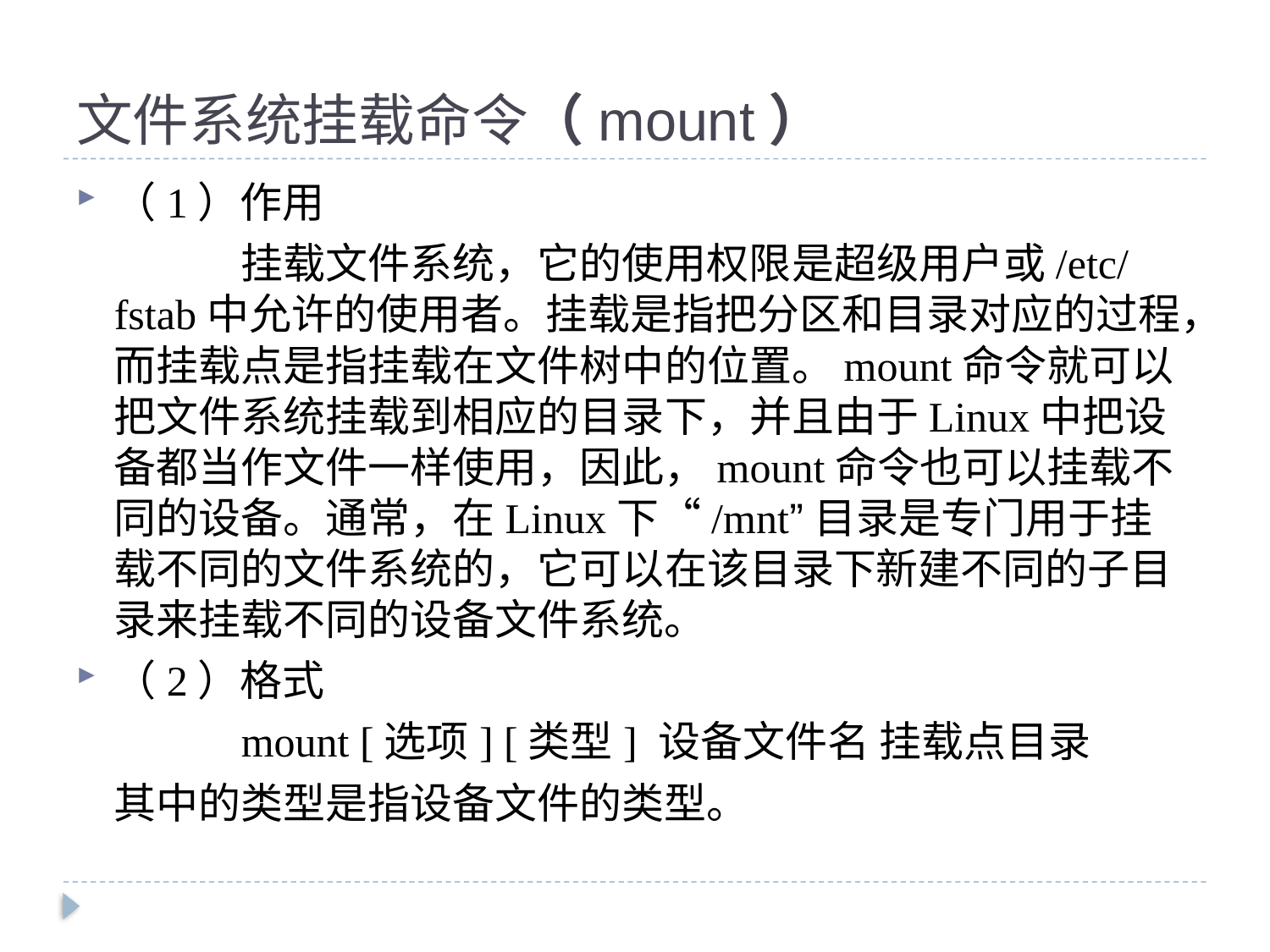

# 文件系统挂载命令（mount）
（1）作用
		挂载文件系统，它的使用权限是超级用户或/etc/fstab中允许的使用者。挂载是指把分区和目录对应的过程，而挂载点是指挂载在文件树中的位置。mount命令就可以把文件系统挂载到相应的目录下，并且由于Linux中把设备都当作文件一样使用，因此，mount命令也可以挂载不同的设备。通常，在Linux下“/mnt”目录是专门用于挂载不同的文件系统的，它可以在该目录下新建不同的子目录来挂载不同的设备文件系统。
（2）格式
		mount [选项] [类型] 设备文件名 挂载点目录
	其中的类型是指设备文件的类型。